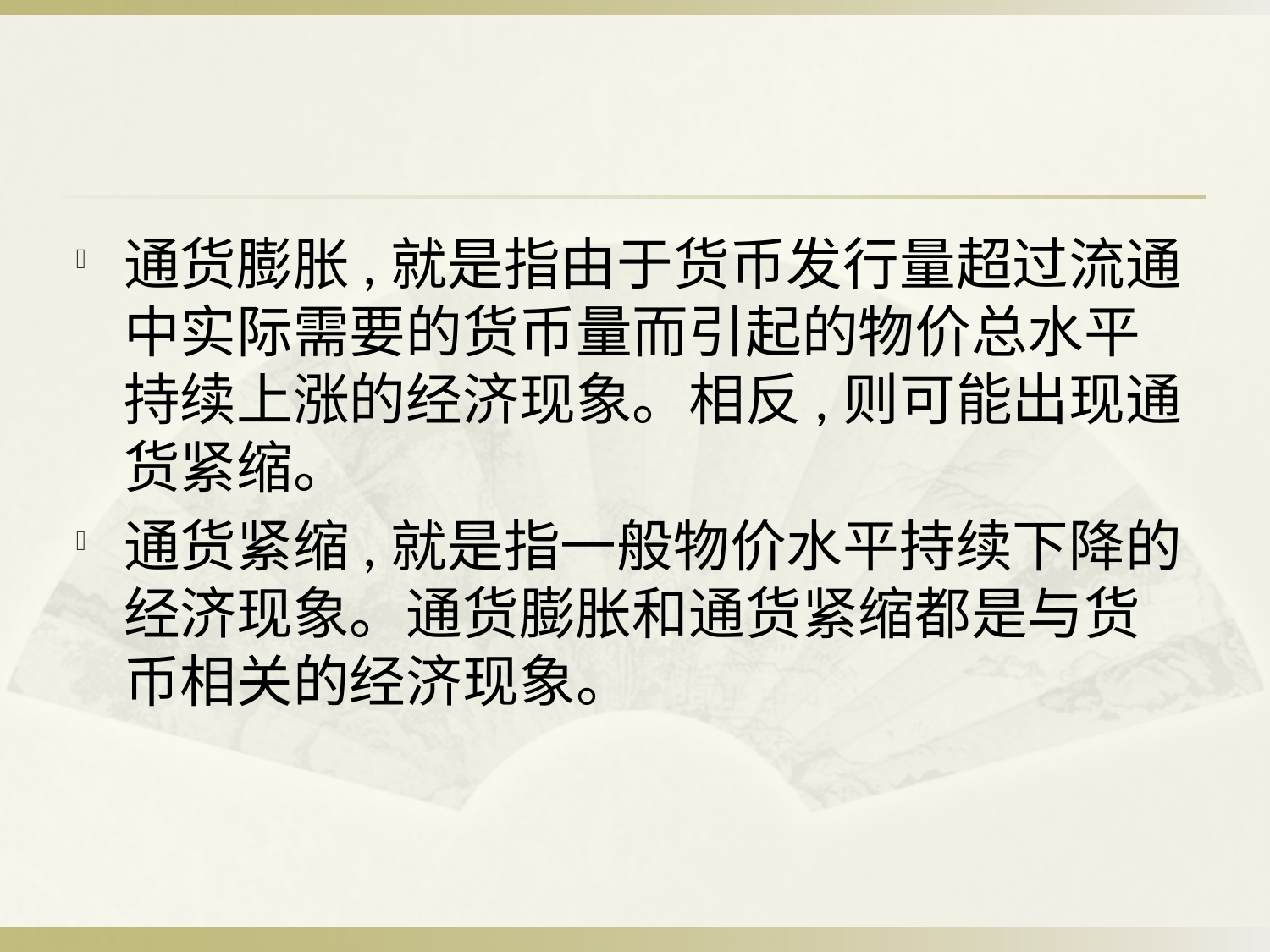

#
通货膨胀,就是指由于货币发行量超过流通中实际需要的货币量而引起的物价总水平持续上涨的经济现象。相反,则可能出现通货紧缩。
通货紧缩,就是指一般物价水平持续下降的经济现象。通货膨胀和通货紧缩都是与货币相关的经济现象。